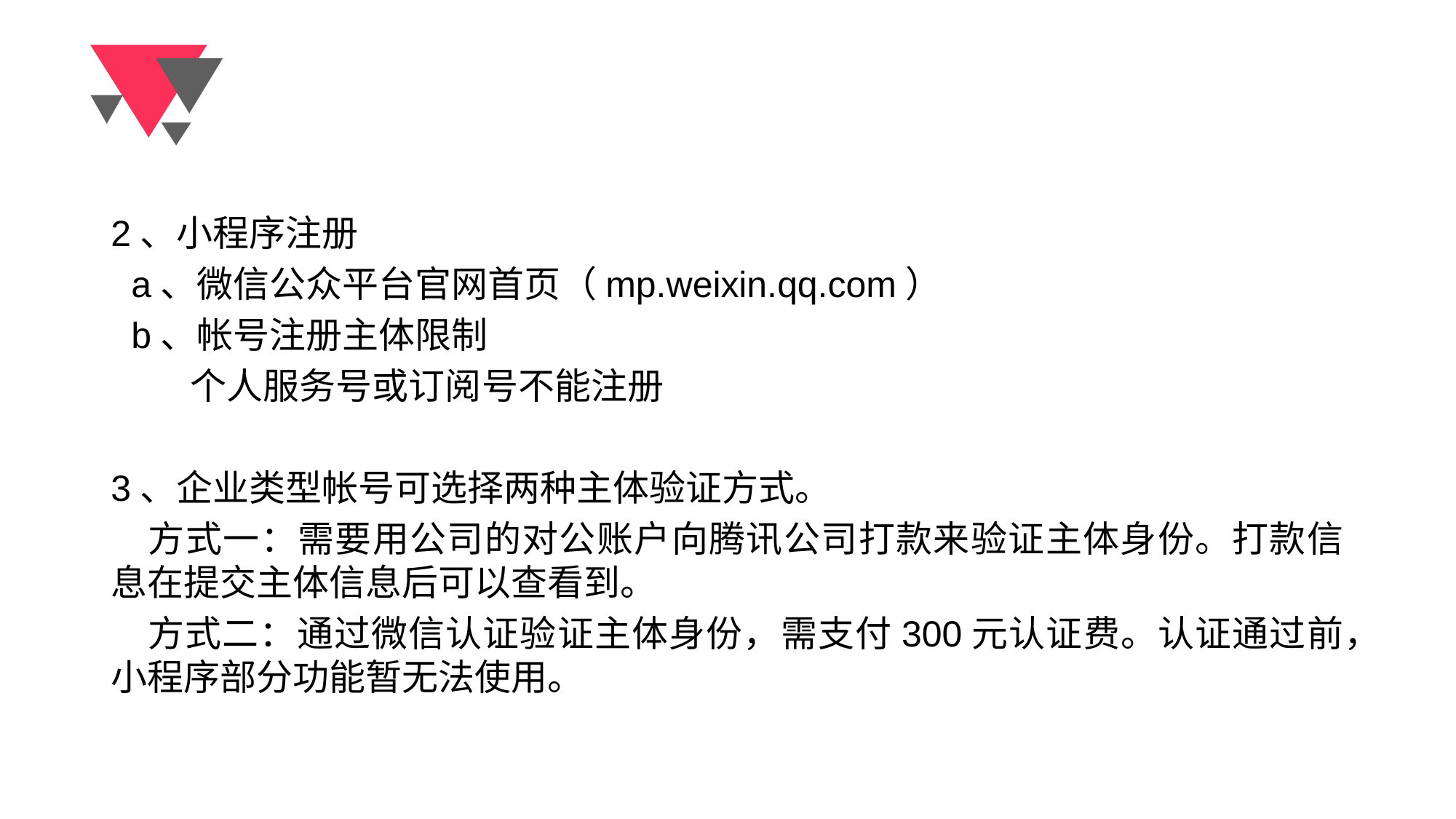

2、小程序注册
  a、微信公众平台官网首页（mp.weixin.qq.com）
  b、帐号注册主体限制
  个人服务号或订阅号不能注册

3、企业类型帐号可选择两种主体验证方式。
   方式一：需要用公司的对公账户向腾讯公司打款来验证主体身份。打款信息在提交主体信息后可以查看到。
   方式二：通过微信认证验证主体身份，需支付300元认证费。认证通过前，小程序部分功能暂无法使用。